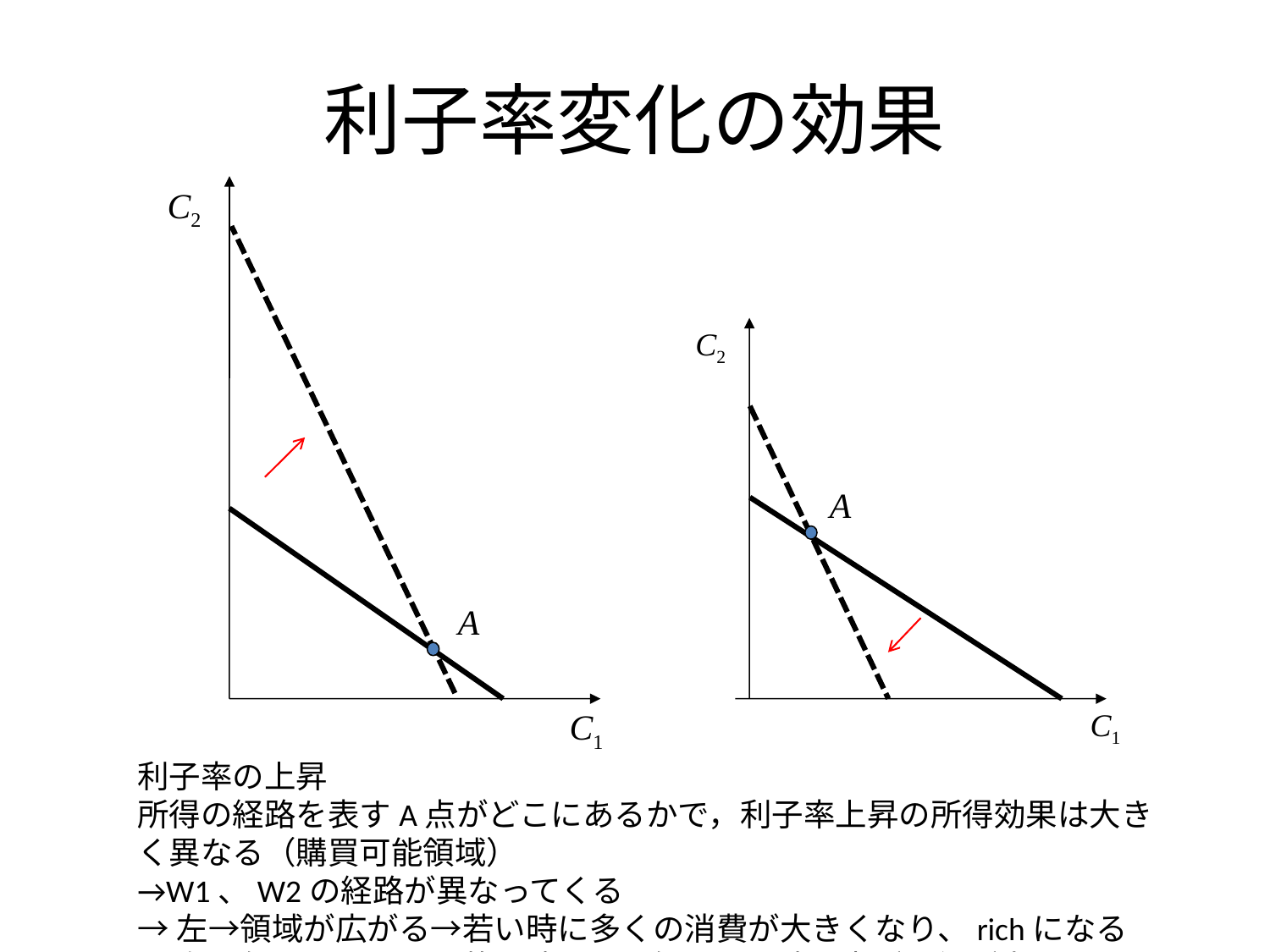

# 利子率変化の効果

C2
C2

A

A

C1

C1
利子率の上昇
所得の経路を表すA点がどこにあるかで，利子率上昇の所得効果は大きく異なる（購買可能領域）
→W1、W2の経路が異なってくる
→左→領域が広がる→若い時に多くの消費が大きくなり、richになる
→右→年取ってから、若い時より、年取った時の方が所得が大きくなる、退職金など